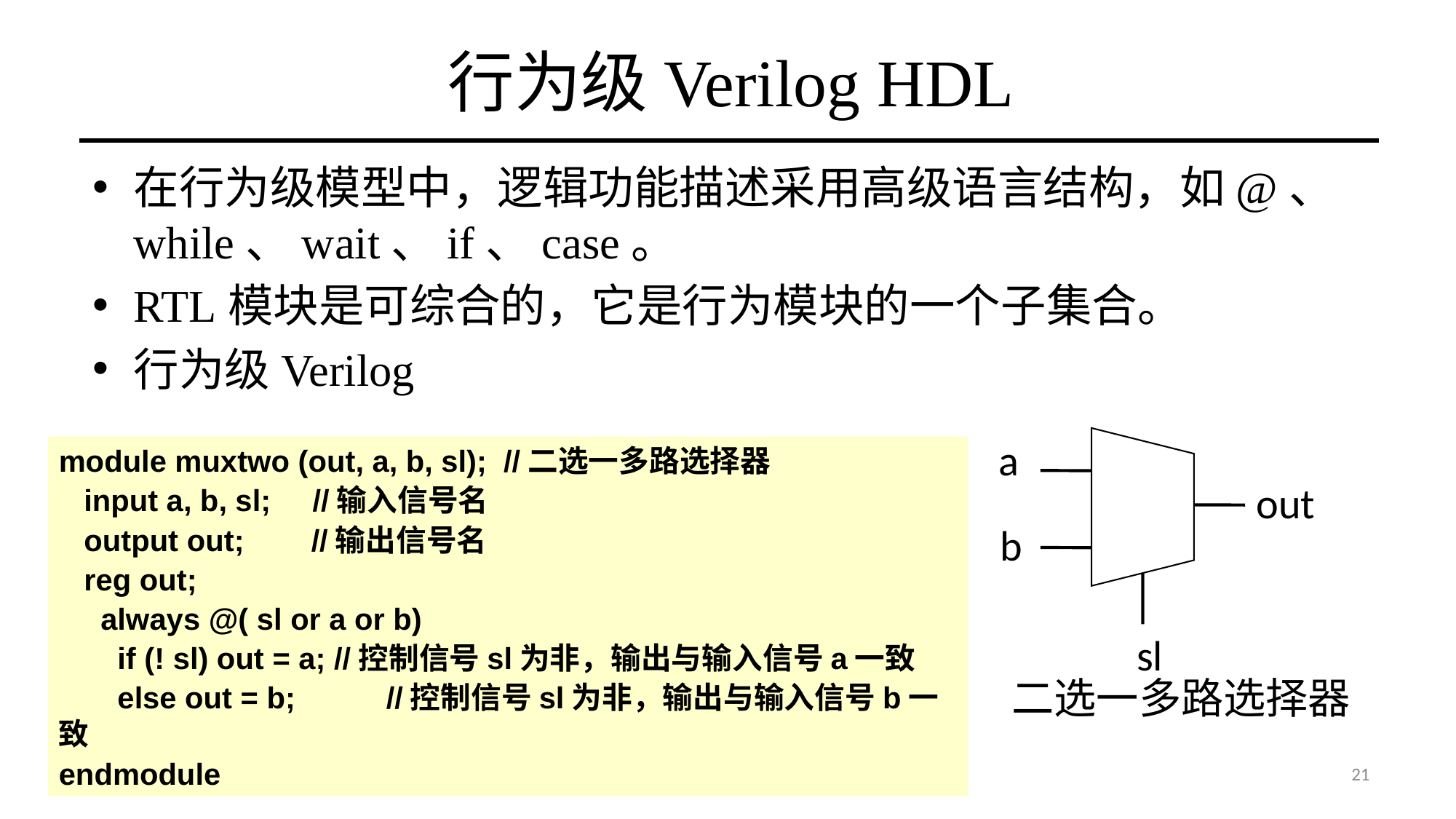

# 行为级Verilog HDL
在行为级模型中，逻辑功能描述采用高级语言结构，如@、while、wait、if、case。
RTL模块是可综合的，它是行为模块的一个子集合。
行为级Verilog
a

out
b
sl
二选一多路选择器
module muxtwo (out, a, b, sl);  //二选一多路选择器
   input a, b, sl;     //输入信号名
   output out;        //输出信号名
   reg out;
     always @( sl or a or b)
       if (! sl) out = a; //控制信号sl为非，输出与输入信号a一致
       else out = b;  	//控制信号sl为非，输出与输入信号b一致
endmodule
21